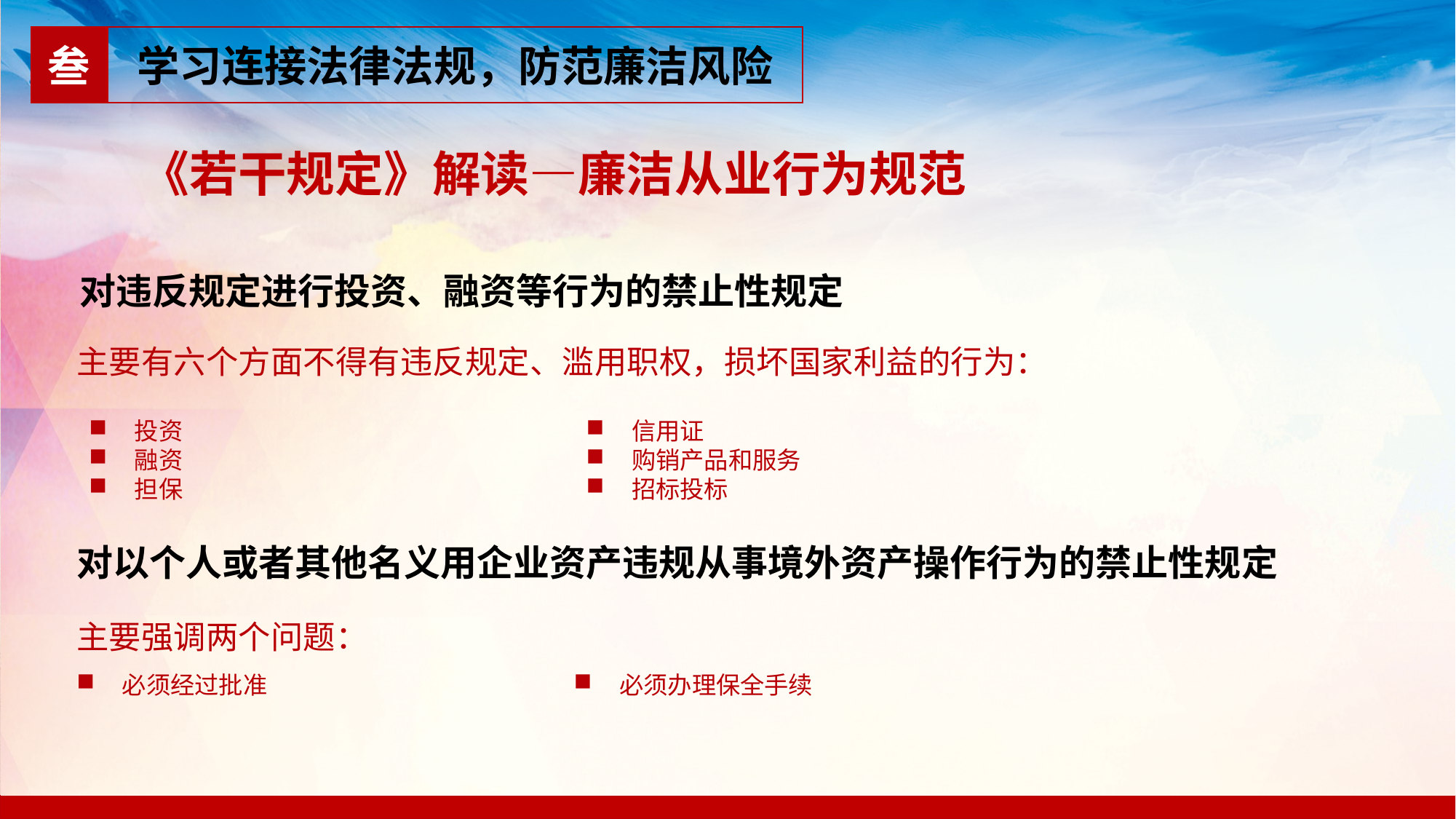

学习连接法律法规，防范廉洁风险
叁
《若干规定》解读—廉洁从业行为规范
对违反规定进行投资、融资等行为的禁止性规定
主要有六个方面不得有违反规定、滥用职权，损坏国家利益的行为：
投资
融资
担保
信用证
购销产品和服务
招标投标
对以个人或者其他名义用企业资产违规从事境外资产操作行为的禁止性规定
主要强调两个问题：
必须经过批准
必须办理保全手续